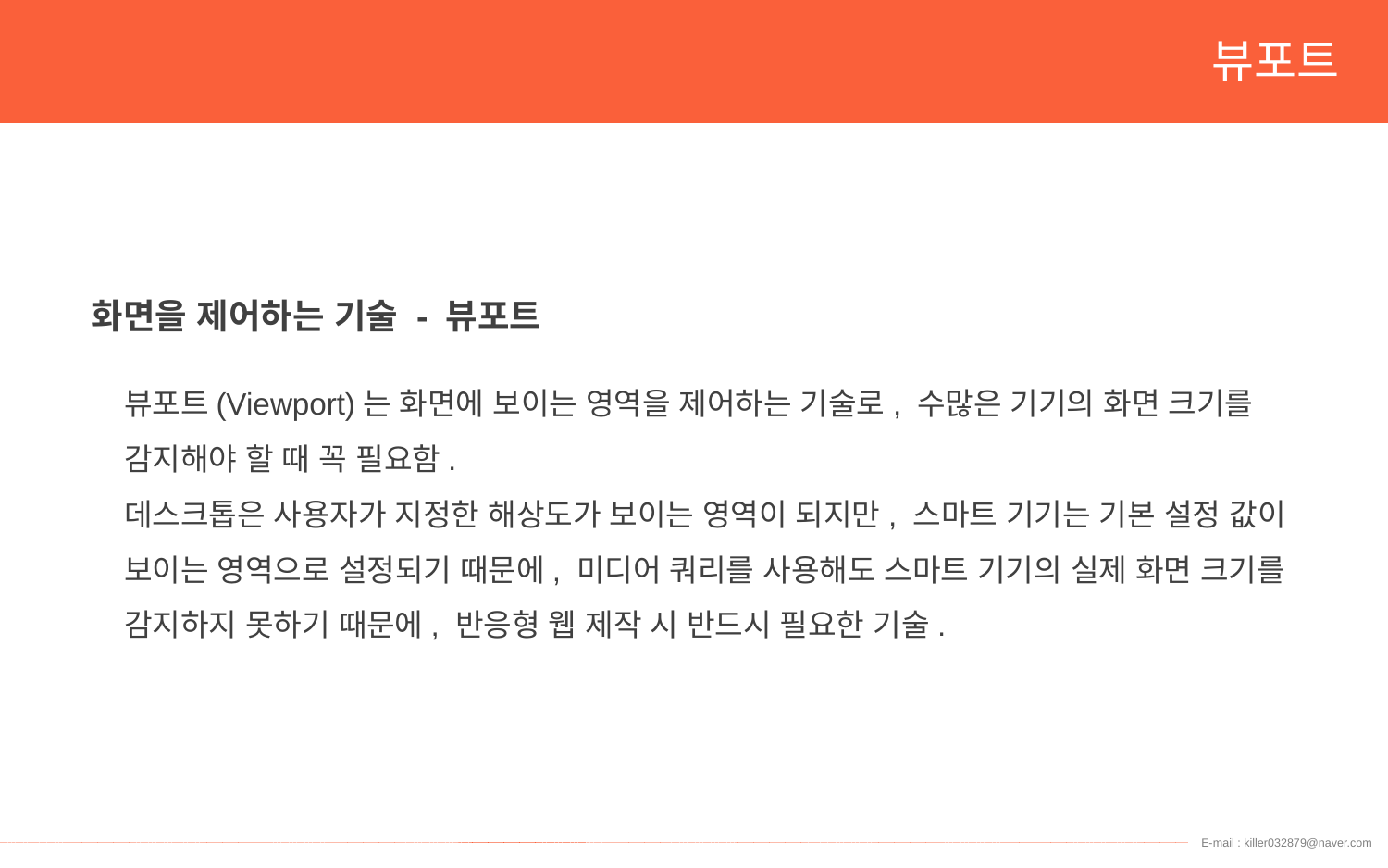

뷰포트
화면을 제어하는 기술 - 뷰포트
뷰포트(Viewport)는 화면에 보이는 영역을 제어하는 기술로, 수많은 기기의 화면 크기를
감지해야 할 때 꼭 필요함.
데스크톱은 사용자가 지정한 해상도가 보이는 영역이 되지만, 스마트 기기는 기본 설정 값이
보이는 영역으로 설정되기 때문에, 미디어 쿼리를 사용해도 스마트 기기의 실제 화면 크기를
감지하지 못하기 때문에, 반응형 웹 제작 시 반드시 필요한 기술.